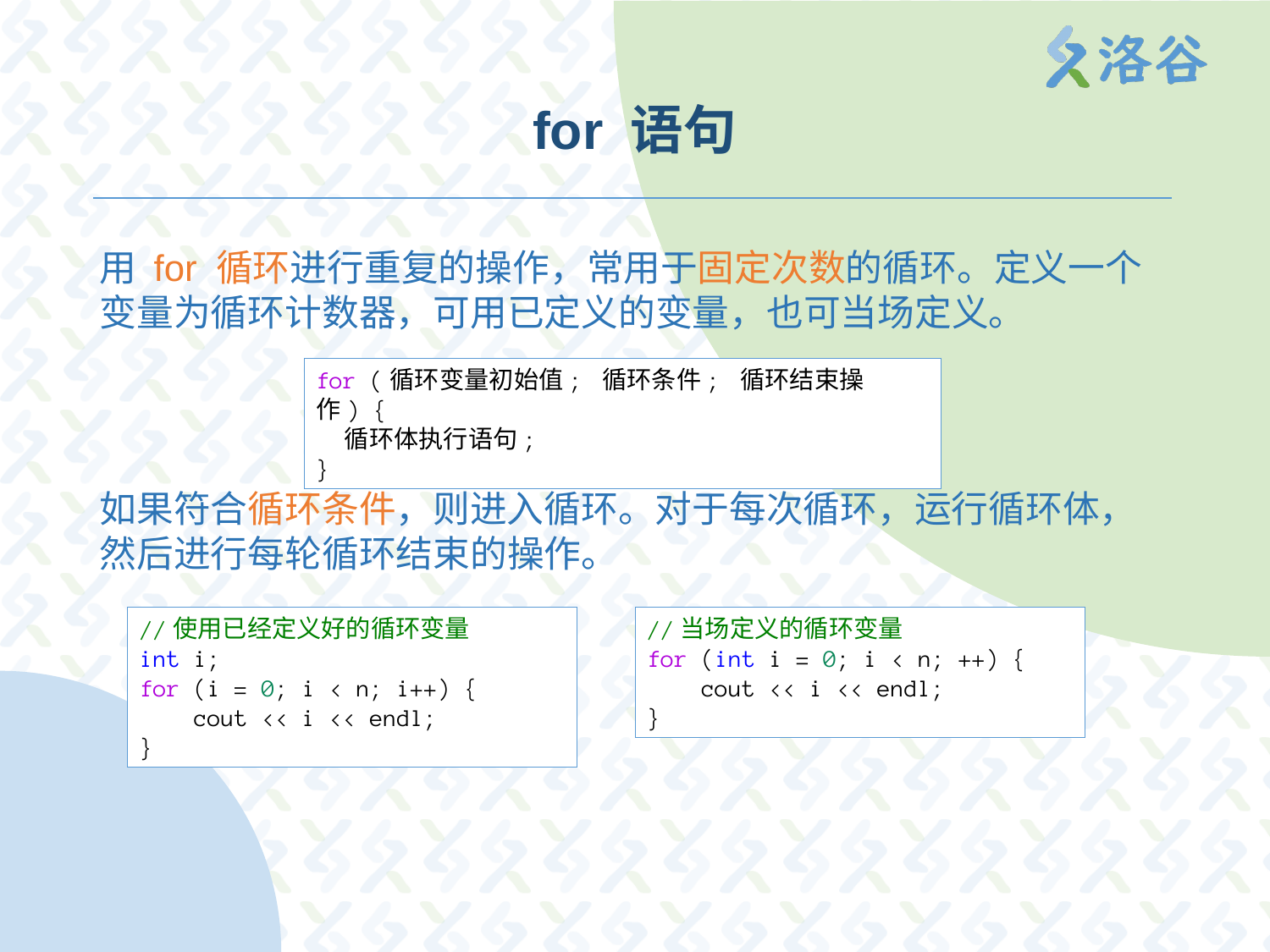

# for 语句
用 for 循环进行重复的操作，常用于固定次数的循环。定义一个变量为循环计数器，可用已定义的变量，也可当场定义。

如果符合循环条件，则进入循环。对于每次循环，运行循环体，然后进行每轮循环结束的操作。
for (循环变量初始值; 循环条件; 循环结束操作) {
    循环体执行语句;
}
//使用已经定义好的循环变量
int i;
for (i = 0; i < n; i++) {
    cout << i << endl;
}
//当场定义的循环变量
for (int i = 0; i < n; ++) {
    cout << i << endl;
}